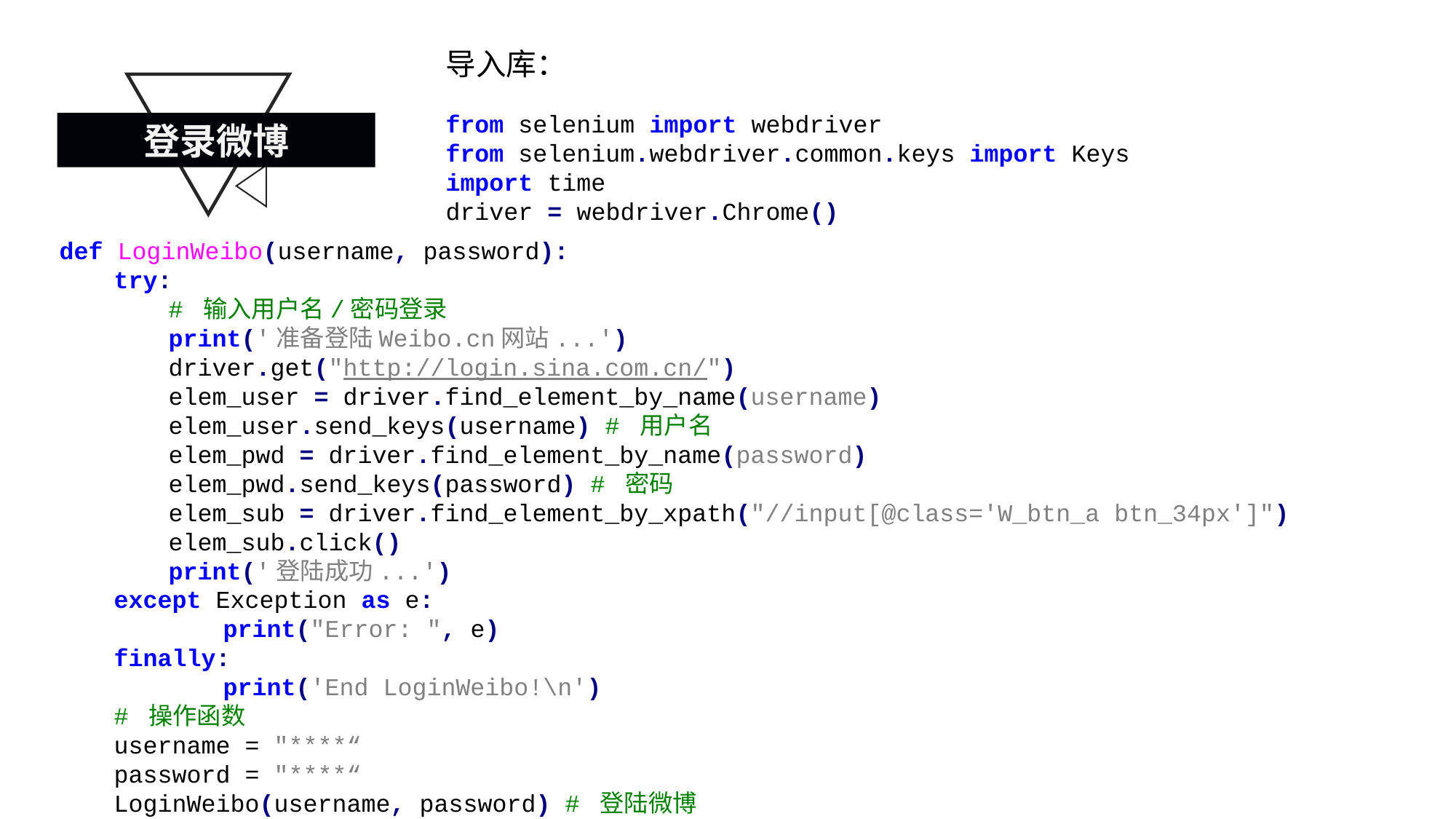

导入库：

from selenium import webdriver
from selenium.webdriver.common.keys import Keys
import time
driver = webdriver.Chrome()
登录微博

def LoginWeibo(username, password):
try:
# 输入用户名/密码登录
print('准备登陆Weibo.cn网站...')
driver.get("http://login.sina.com.cn/")
elem_user = driver.find_element_by_name(username)
elem_user.send_keys(username) # 用户名
elem_pwd = driver.find_element_by_name(password)
elem_pwd.send_keys(password) # 密码
elem_sub = driver.find_element_by_xpath("//input[@class='W_btn_a btn_34px']")
elem_sub.click()
print('登陆成功...')
except Exception as e:
	print("Error: ", e)
finally:
	print('End LoginWeibo!\n')
# 操作函数
username = "****“
password = "****“
LoginWeibo(username, password) # 登陆微博